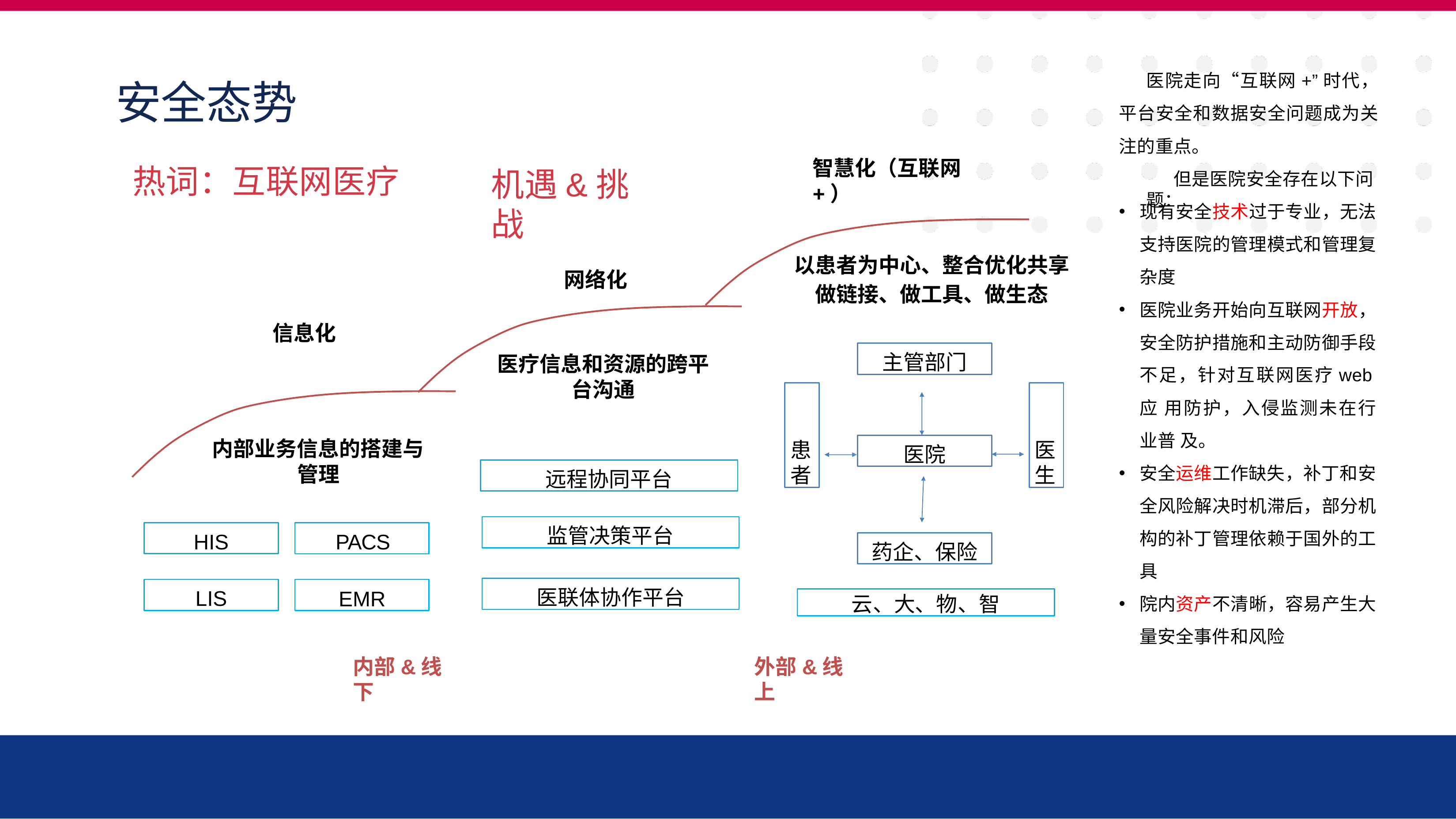

医院走向“互联网+”时代， 平台安全和数据安全问题成为关 注的重点。
但是医院安全存在以下问题：
# 安全态势
智慧化（互联网+）
热词：互联网医疗
机遇&挑战
网络化
现有安全技术过于专业，无法 支持医院的管理模式和管理复 杂度
医院业务开始向互联网开放， 安全防护措施和主动防御手段 不足，针对互联网医疗web应 用防护，入侵监测未在行业普 及。
安全运维工作缺失，补丁和安
全风险解决时机滞后，部分机 构的补丁管理依赖于国外的工 具
院内资产不清晰，容易产生大 量安全事件和风险

以患者为中心、整合优化共享 做链接、做工具、做生态

信息化
主管部门
医疗信息和资源的跨平 台沟通

患 者

医 生

内部业务信息的搭建与 管理
医院

远程协同平台

监管决策平台
HIS
PACS
药企、保险
医联体协作平台
LIS
EMR
云、大、物、智
内部&线下
外部&线上